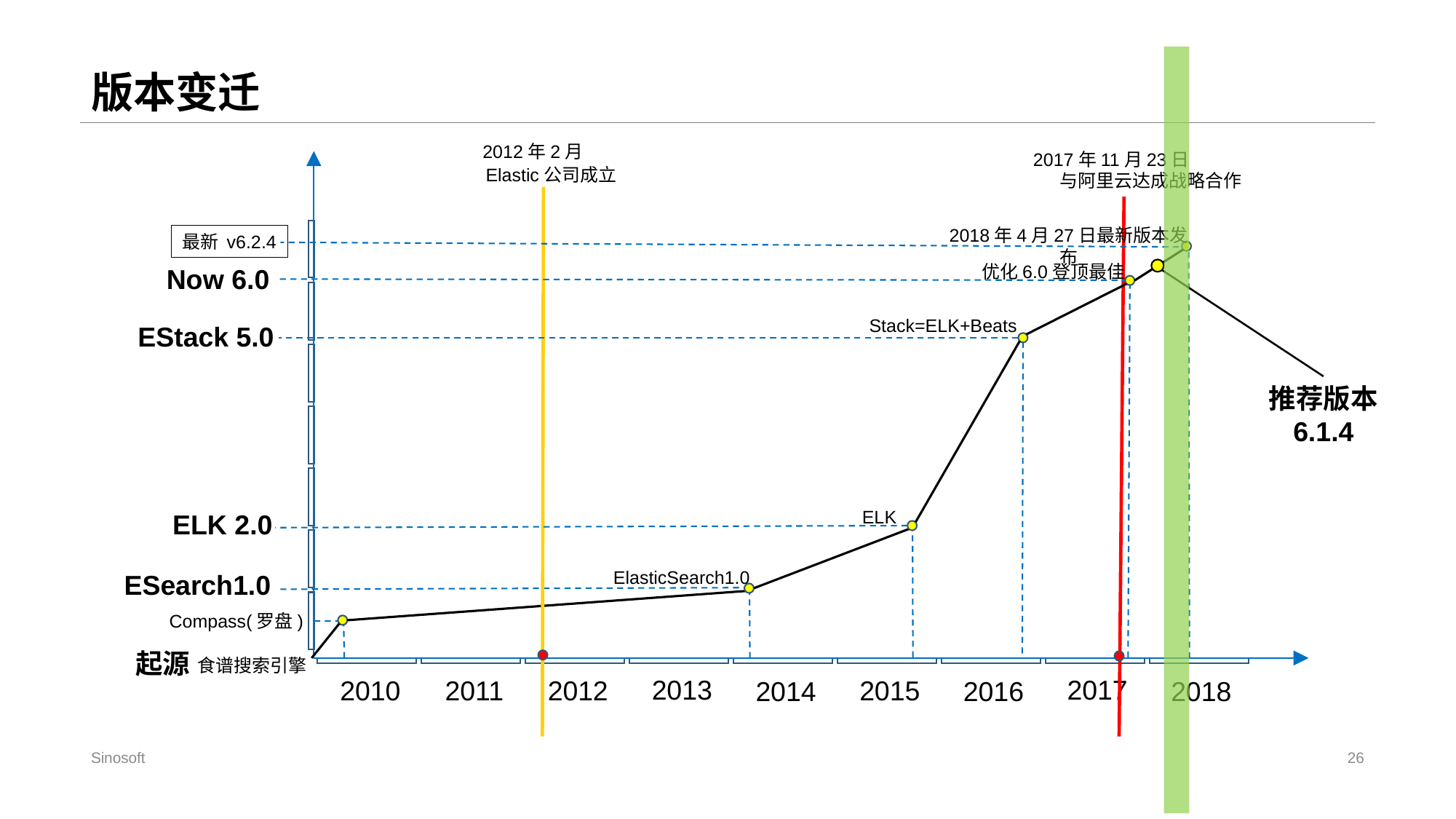

# 版本变迁

2012年2月
2017年11月23日

2017
2013
2010
2011
2015
2012
2016
2014
2018
Elastic公司成立
与阿里云达成战略合作
2018年4月27日最新版本发布
最新 v6.2.4

优化6.0登顶最佳
Now 6.0

Stack=ELK+Beats
EStack 5.0

ELK
ELK 2.0

ElasticSearch1.0
ESearch1.0

Compass(罗盘)

起源
食谱搜索引擎

推荐版本
6.1.4
Sinosoft
26